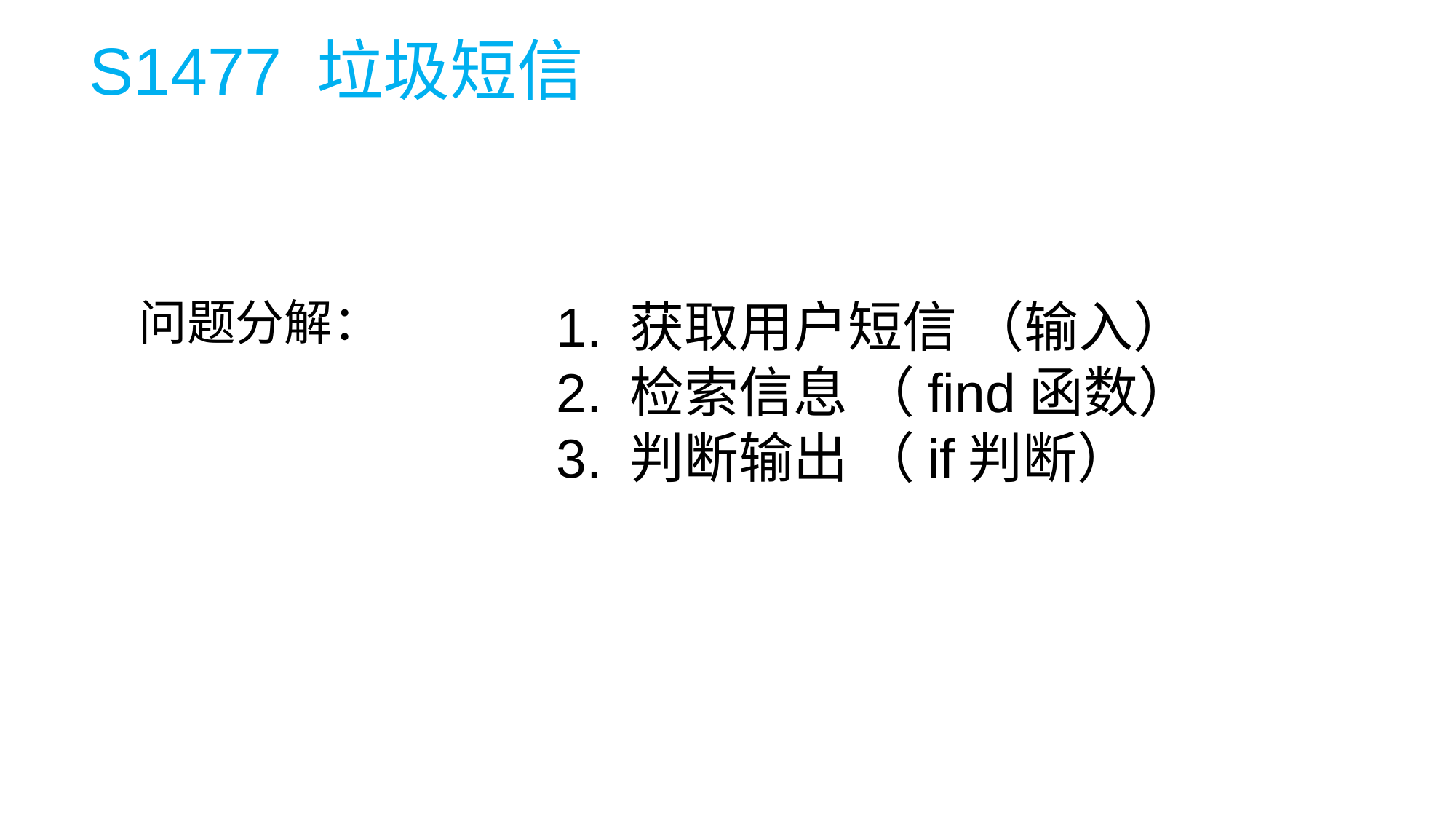

# S1477 垃圾短信
问题分解：
1. 获取用户短信 （输入）
2. 检索信息 （find函数）
3. 判断输出 （if判断）